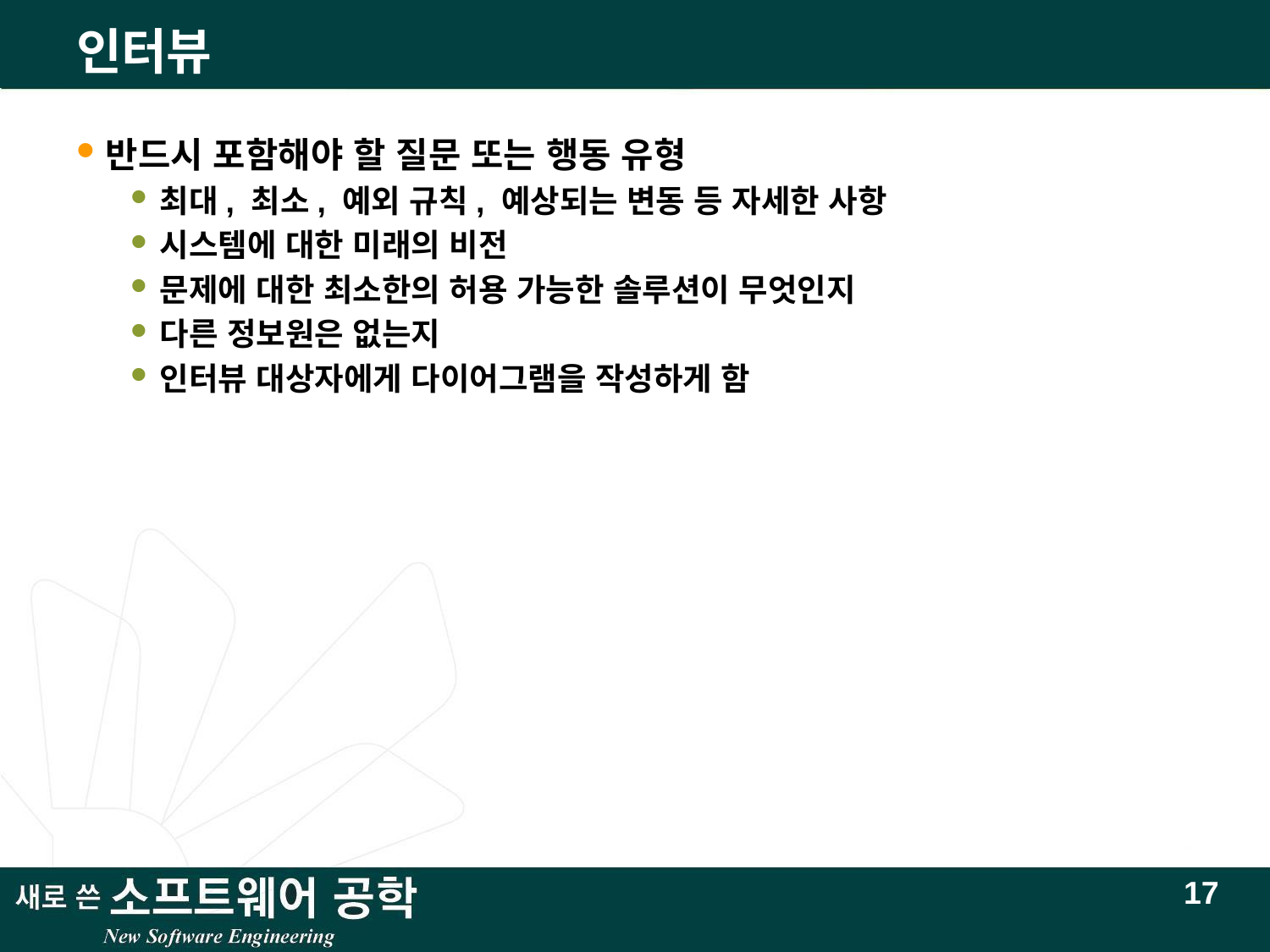

# 인터뷰
반드시 포함해야 할 질문 또는 행동 유형
최대, 최소, 예외 규칙, 예상되는 변동 등 자세한 사항
시스템에 대한 미래의 비전
문제에 대한 최소한의 허용 가능한 솔루션이 무엇인지
다른 정보원은 없는지
인터뷰 대상자에게 다이어그램을 작성하게 함
17